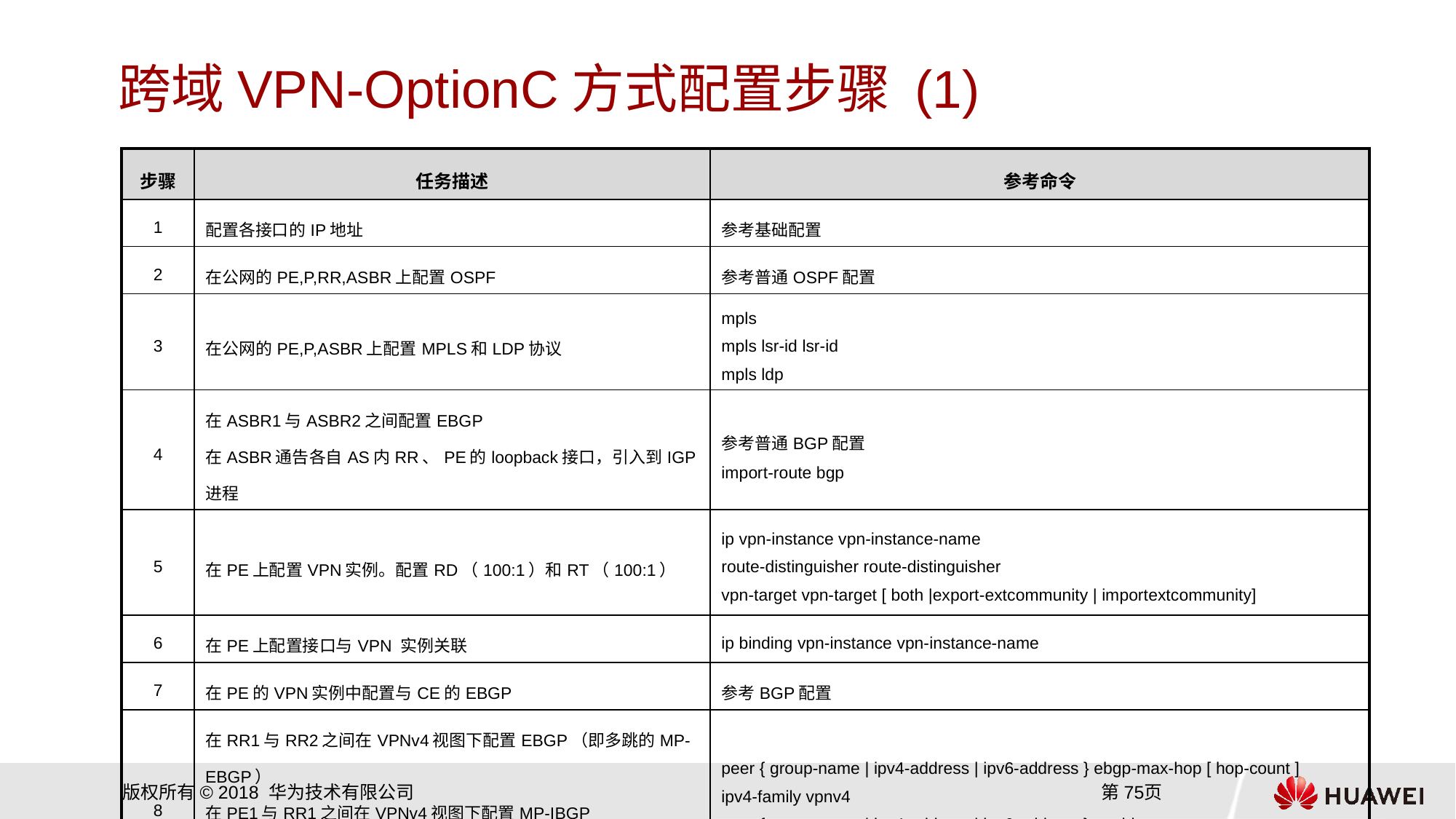

# 跨域VPN-OptionC方式配置步骤 (1)
| 步骤 | 任务描述 | 参考命令 |
| --- | --- | --- |
| 1 | 配置各接口的IP地址 | 参考基础配置 |
| 2 | 在公网的PE,P,RR,ASBR上配置OSPF | 参考普通OSPF配置 |
| 3 | 在公网的PE,P,ASBR上配置MPLS和LDP协议 | mpls mpls lsr-id lsr-id mpls ldp |
| 4 | 在ASBR1与ASBR2之间配置EBGP 在ASBR通告各自AS内RR、PE的loopback接口，引入到IGP进程 | 参考普通BGP配置 import-route bgp |
| 5 | 在PE上配置VPN实例。配置RD（100:1）和RT（100:1） | ip vpn-instance vpn-instance-name route-distinguisher route-distinguisher vpn-target vpn-target [ both |export-extcommunity | importextcommunity] |
| 6 | 在PE上配置接口与VPN 实例关联 | ip binding vpn-instance vpn-instance-name |
| 7 | 在PE的VPN实例中配置与CE的EBGP | 参考BGP配置 |
| 8 | 在RR1与RR2之间在VPNv4视图下配置EBGP（即多跳的MP-EBGP） 在PE1与RR1之间在VPNv4视图下配置MP-IBGP 在PE2与RR2之间在VPNv4视图下配置MP-IBGP 设置RR在传递路由时不改变下一跳 | peer { group-name | ipv4-address | ipv6-address } ebgp-max-hop [ hop-count ] ipv4-family vpnv4 peer { group-name | ipv4-address | ipv6-address } enable peer next-hop-invariable |